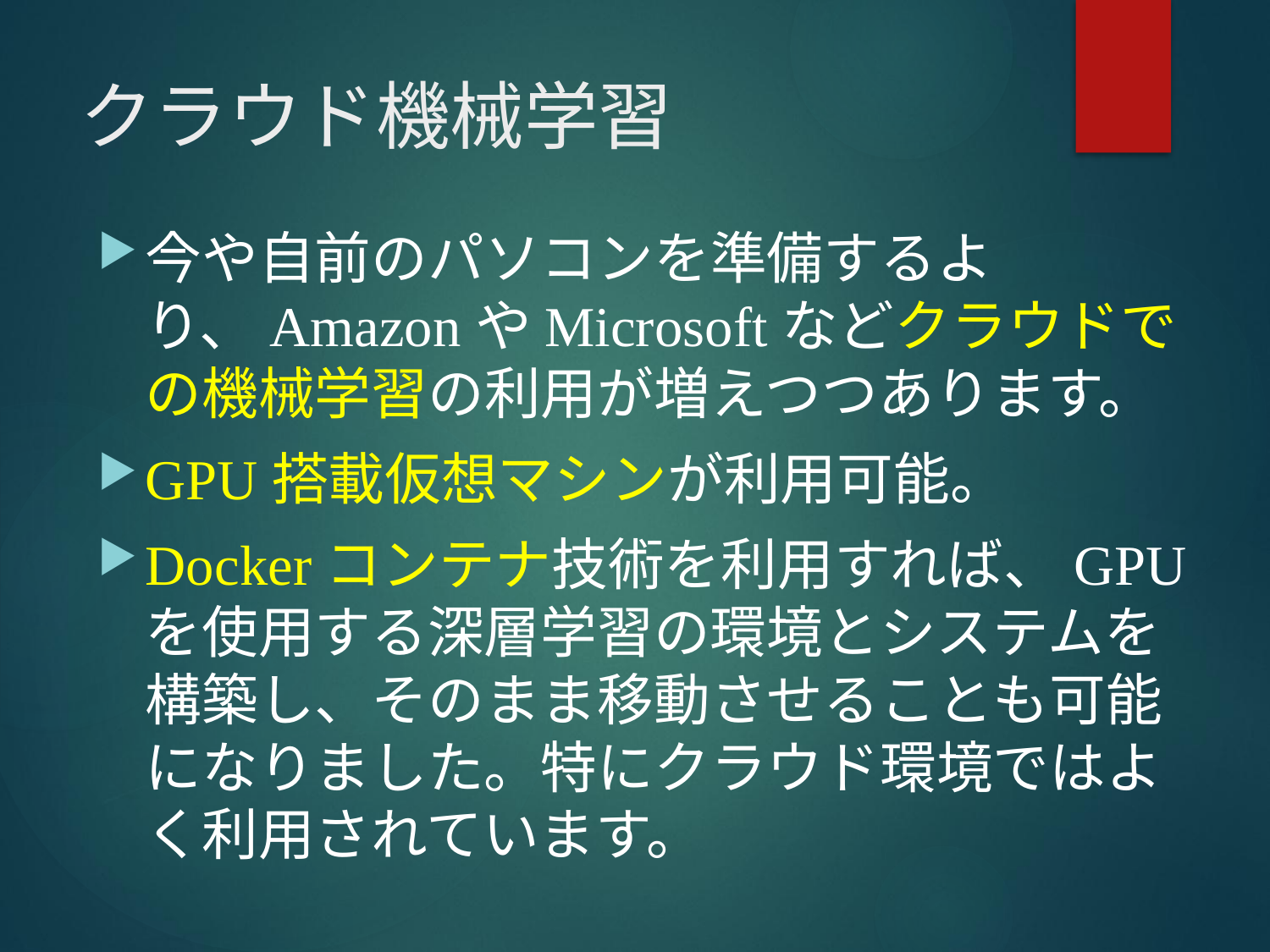

# クラウド機械学習
今や自前のパソコンを準備するより、AmazonやMicrosoftなどクラウドでの機械学習の利用が増えつつあります。
GPU搭載仮想マシンが利用可能。
Dockerコンテナ技術を利用すれば、GPUを使用する深層学習の環境とシステムを構築し、そのまま移動させることも可能になりました。特にクラウド環境ではよく利用されています。